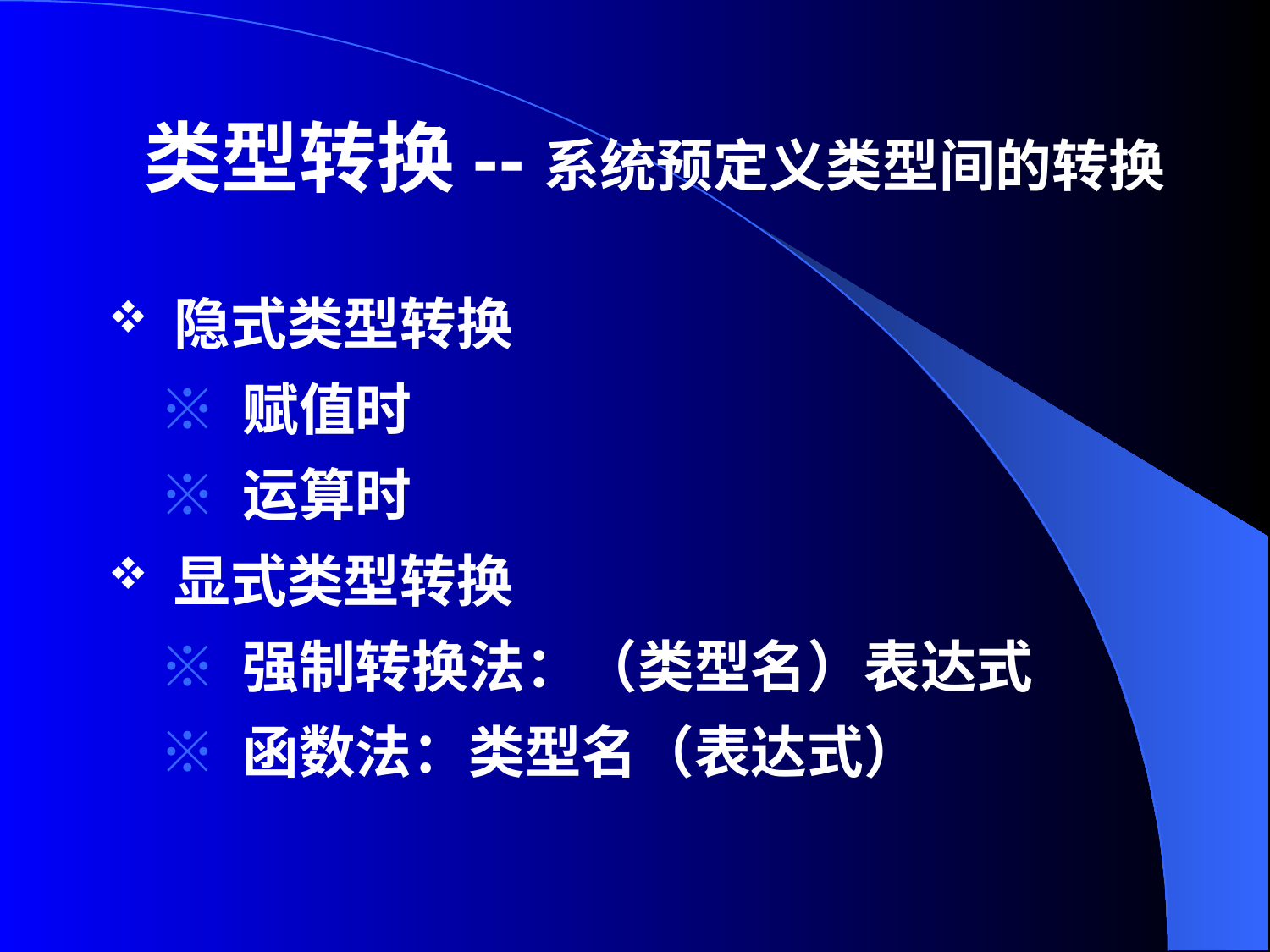

# 类型转换--系统预定义类型间的转换
隐式类型转换
    ※ 赋值时
    ※ 运算时
显式类型转换
    ※ 强制转换法：（类型名）表达式
    ※ 函数法：类型名（表达式）